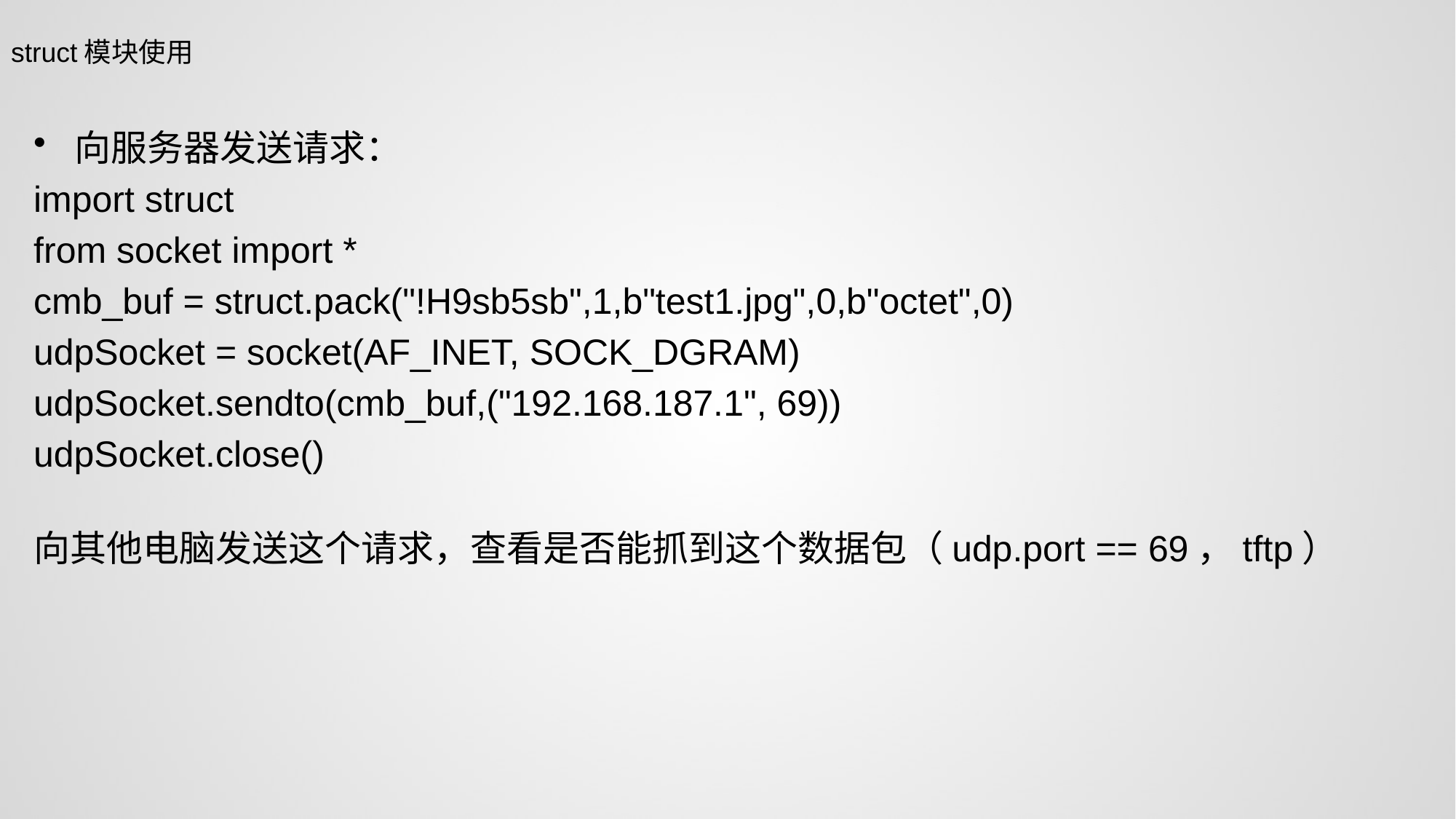

struct模块使用
向服务器发送请求：
import struct
from socket import *
cmb_buf = struct.pack("!H9sb5sb",1,b"test1.jpg",0,b"octet",0)
udpSocket = socket(AF_INET, SOCK_DGRAM)
udpSocket.sendto(cmb_buf,("192.168.187.1", 69))
udpSocket.close()
向其他电脑发送这个请求，查看是否能抓到这个数据包（udp.port == 69，tftp）